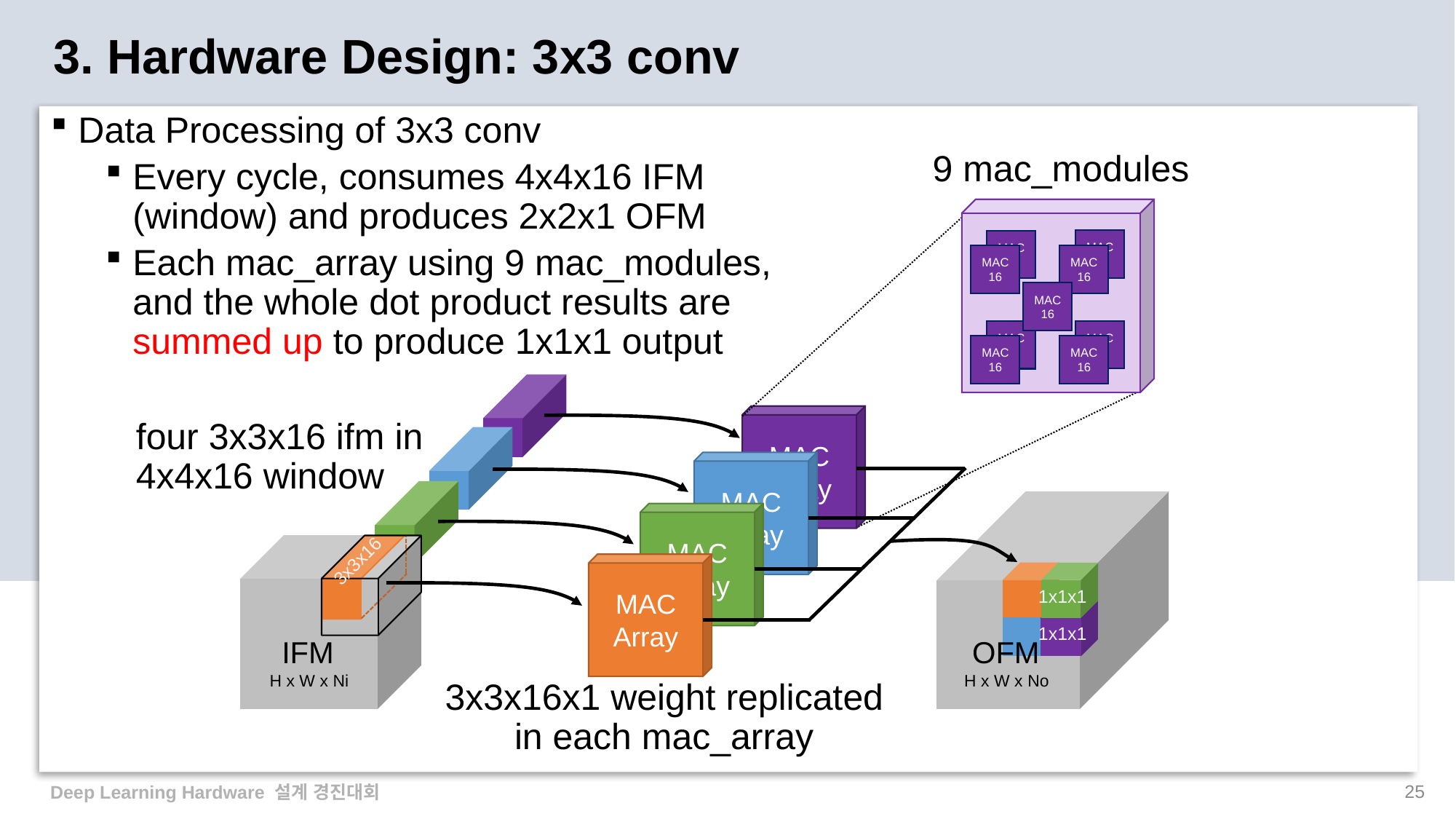

3. Hardware Design: 3x3 conv
Data Processing of 3x3 conv
Every cycle, consumes 4x4x16 IFM (window) and produces 2x2x1 OFM
Each mac_array using 9 mac_modules, and the whole dot product results are summed up to produce 1x1x1 output

9 mac_modules

MAC16
MAC16
MAC16
MAC16
MAC16
MAC16
MAC16
MAC16
MAC16

MAC
Array
four 3x3x16 ifm in 4x4x16 window

MAC
Array

MAC
Array

3x3x16
MAC
Array

1x1x1

1x1x1
OFM
IFM
H x W x Ni
H x W x No
3x3x16x1 weight replicated in each mac_array
25
Deep Learning Hardware 설계 경진대회